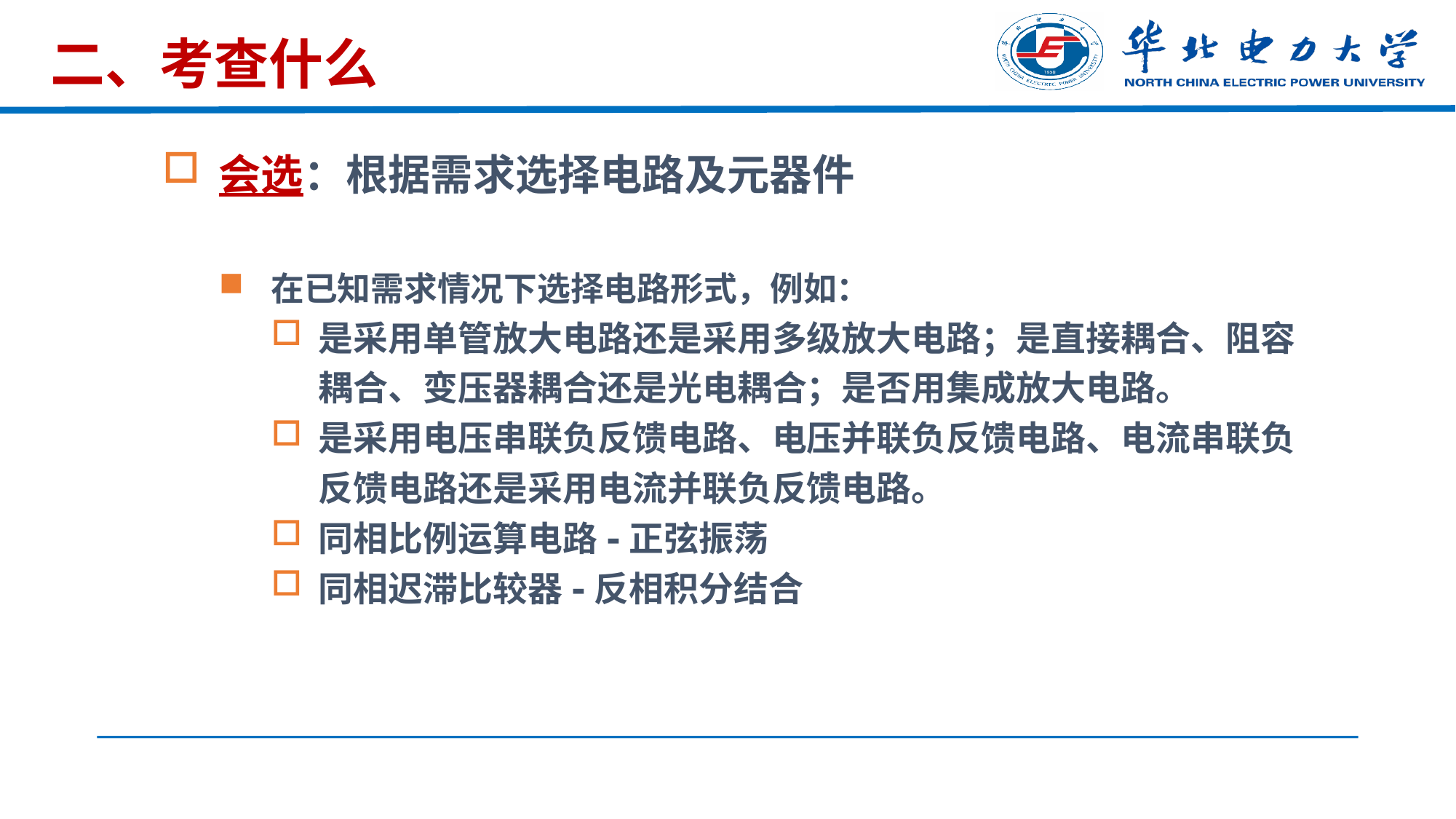

# 二、考查什么
会选：根据需求选择电路及元器件

在已知需求情况下选择电路形式，例如：
是采用单管放大电路还是采用多级放大电路；是直接耦合、阻容耦合、变压器耦合还是光电耦合；是否用集成放大电路。
是采用电压串联负反馈电路、电压并联负反馈电路、电流串联负反馈电路还是采用电流并联负反馈电路。
同相比例运算电路-正弦振荡
同相迟滞比较器-反相积分结合